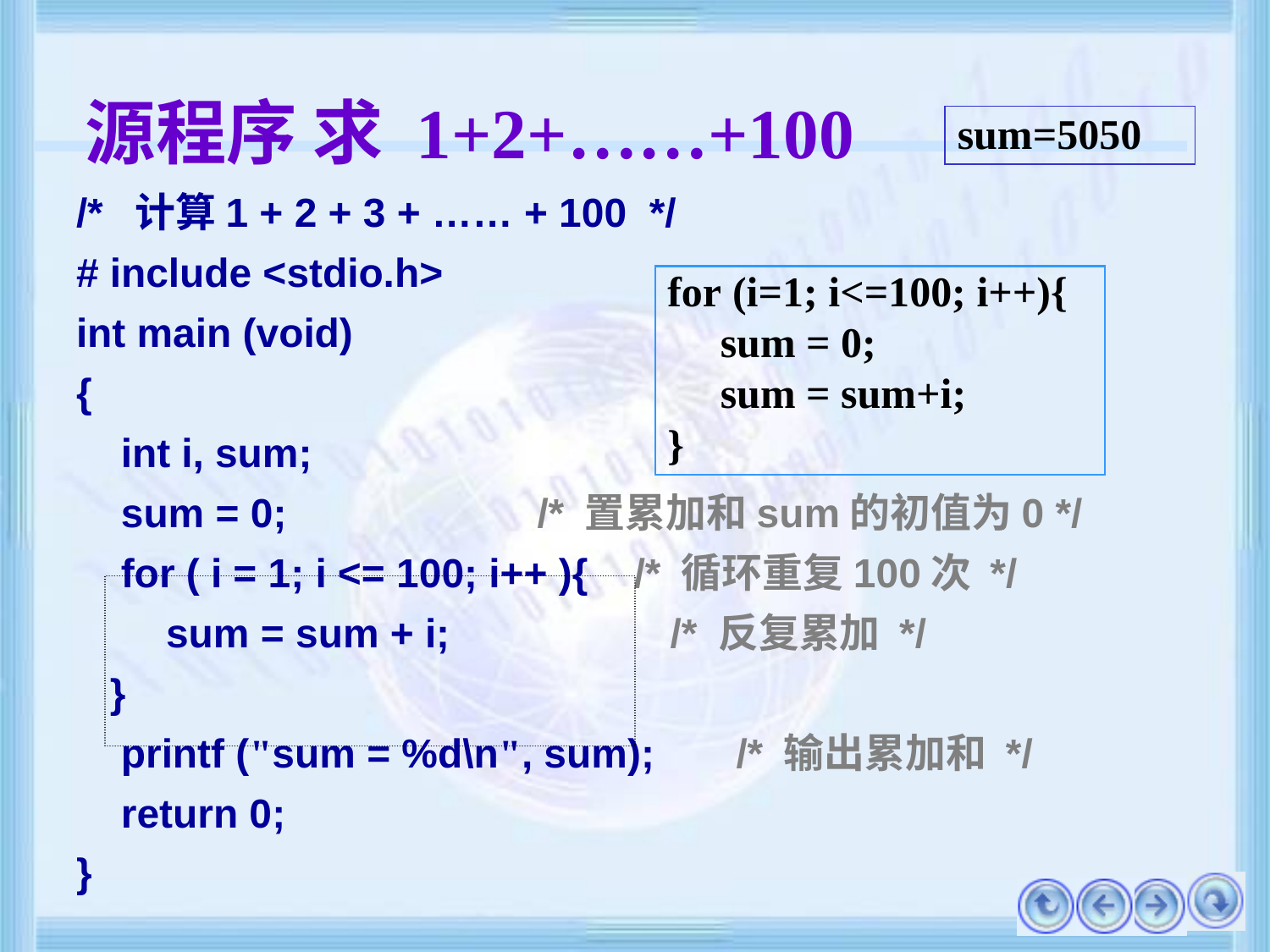

# 源程序 求 1+2+……+100
sum=5050
/*  计算1 + 2 + 3 + …… + 100  */
# include <stdio.h>
int main (void)
{
    int i, sum;
    sum = 0;                  	    /* 置累加和sum的初值为0 */
    for ( i = 1; i <= 100; i++ ){    /* 循环重复100次 */
        sum = sum + i;         	     /* 反复累加 */
   }
    printf ("sum = %d\n", sum);  	/* 输出累加和 */
    return 0;
}
for (i=1; i<=100; i++){
     sum = 0;
     sum = sum+i;
}